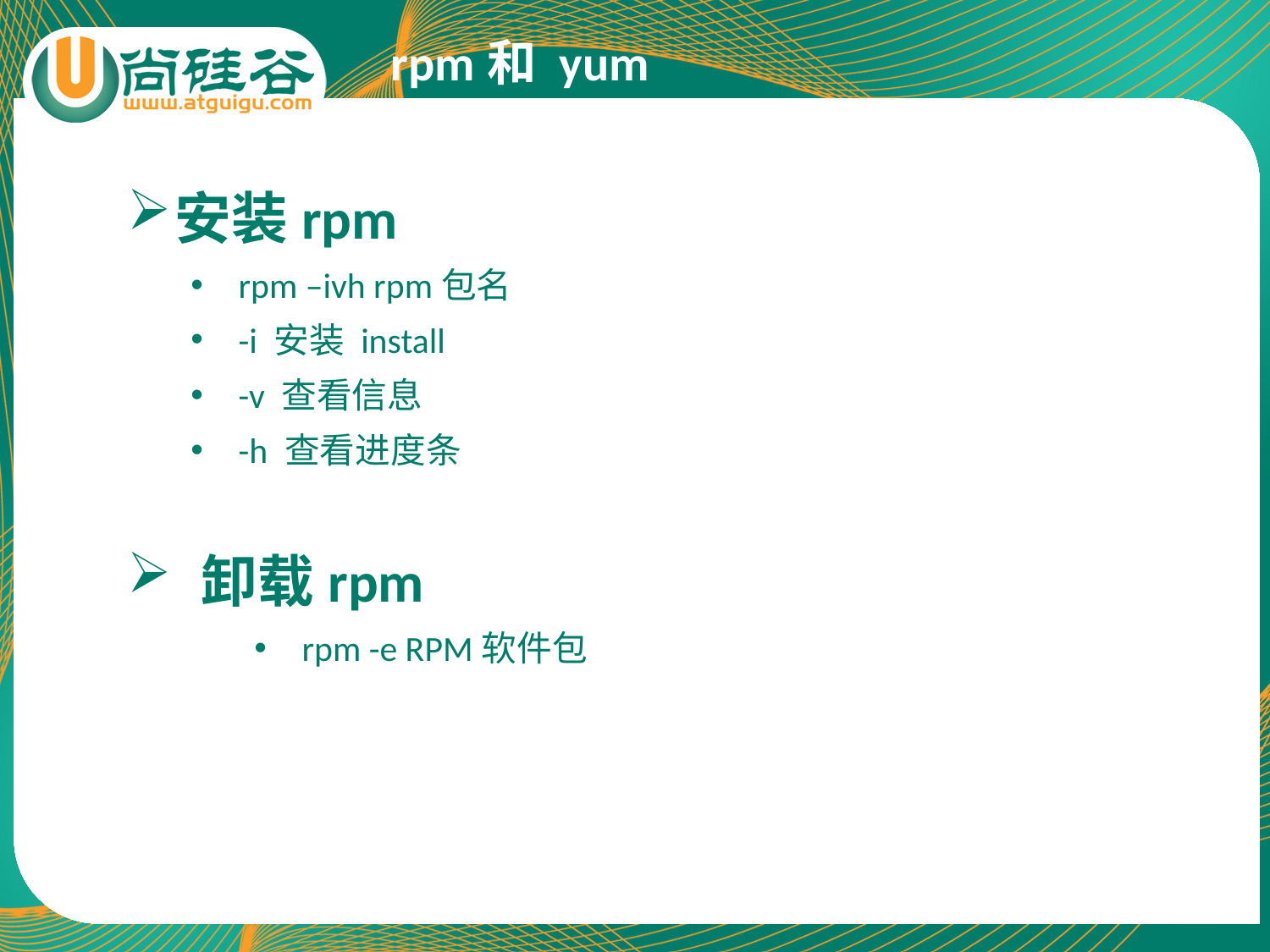

rpm和 yum
安装rpm
rpm –ivh rpm包名
-i 安装 install
-v 查看信息
-h 查看进度条

 卸载rpm
rpm -e RPM软件包